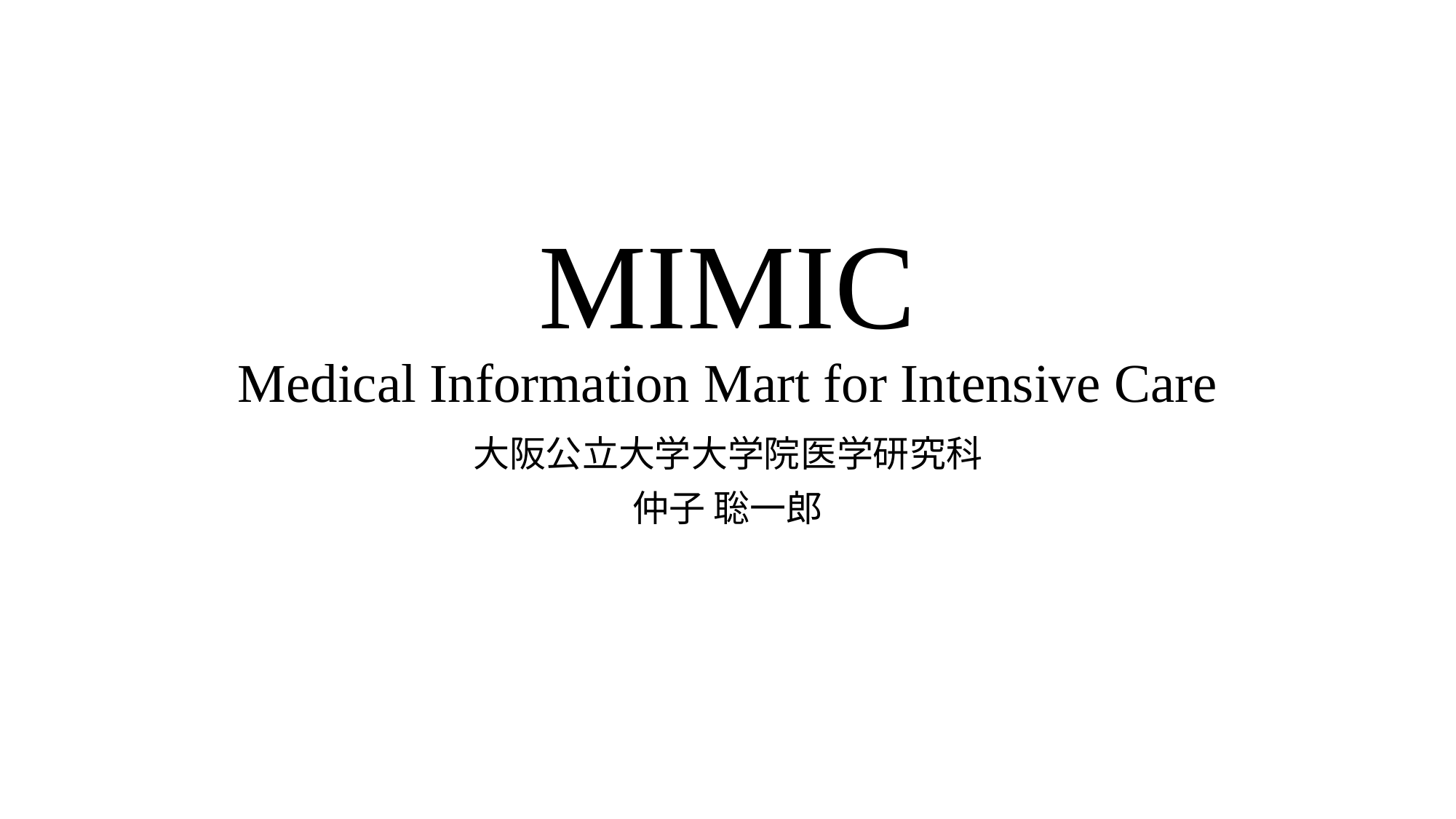

# MIMIC Medical Information Mart for Intensive Care
大阪公立大学大学院医学研究科
仲子 聡一郎